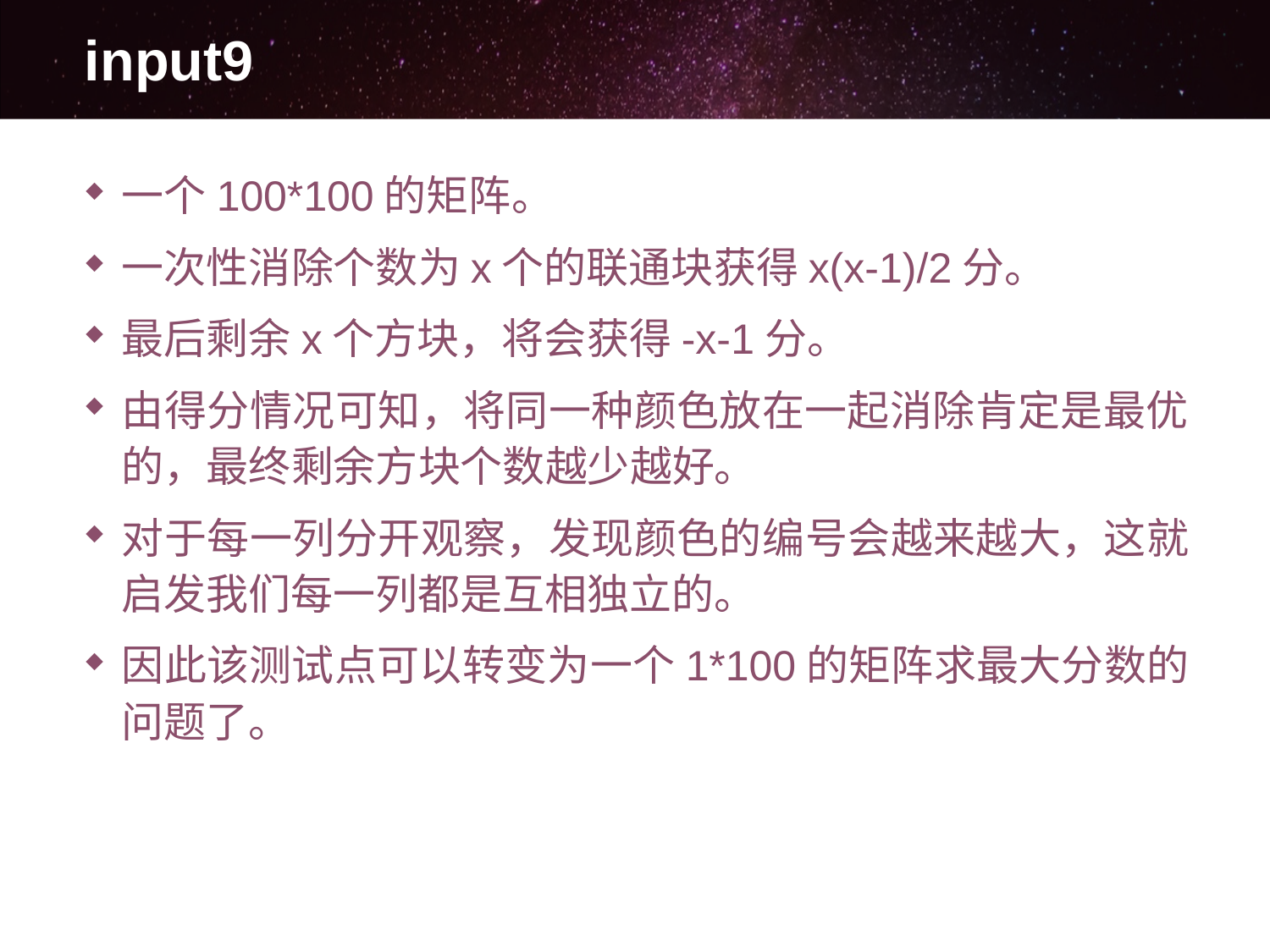

# input9
一个100*100的矩阵。
一次性消除个数为x个的联通块获得x(x-1)/2分。
最后剩余x个方块，将会获得-x-1分。
由得分情况可知，将同一种颜色放在一起消除肯定是最优的，最终剩余方块个数越少越好。
对于每一列分开观察，发现颜色的编号会越来越大，这就启发我们每一列都是互相独立的。
因此该测试点可以转变为一个1*100的矩阵求最大分数的问题了。